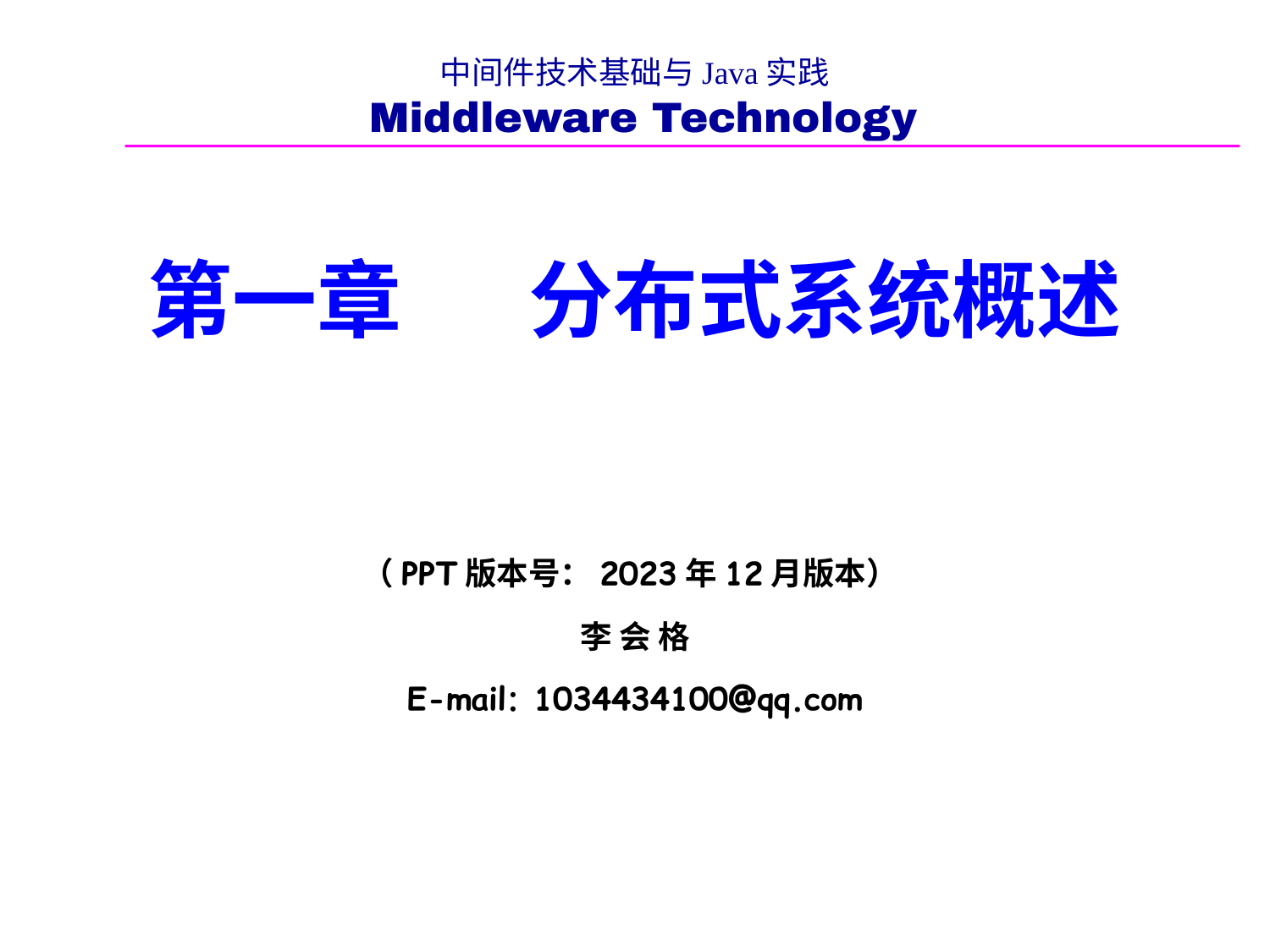

中间件技术基础与Java实践
 Middleware Technology
# 第一章	分布式系统概述
（PPT版本号：2023年12月版本）
李 会 格
E-mail: 1034434100@qq.com

20